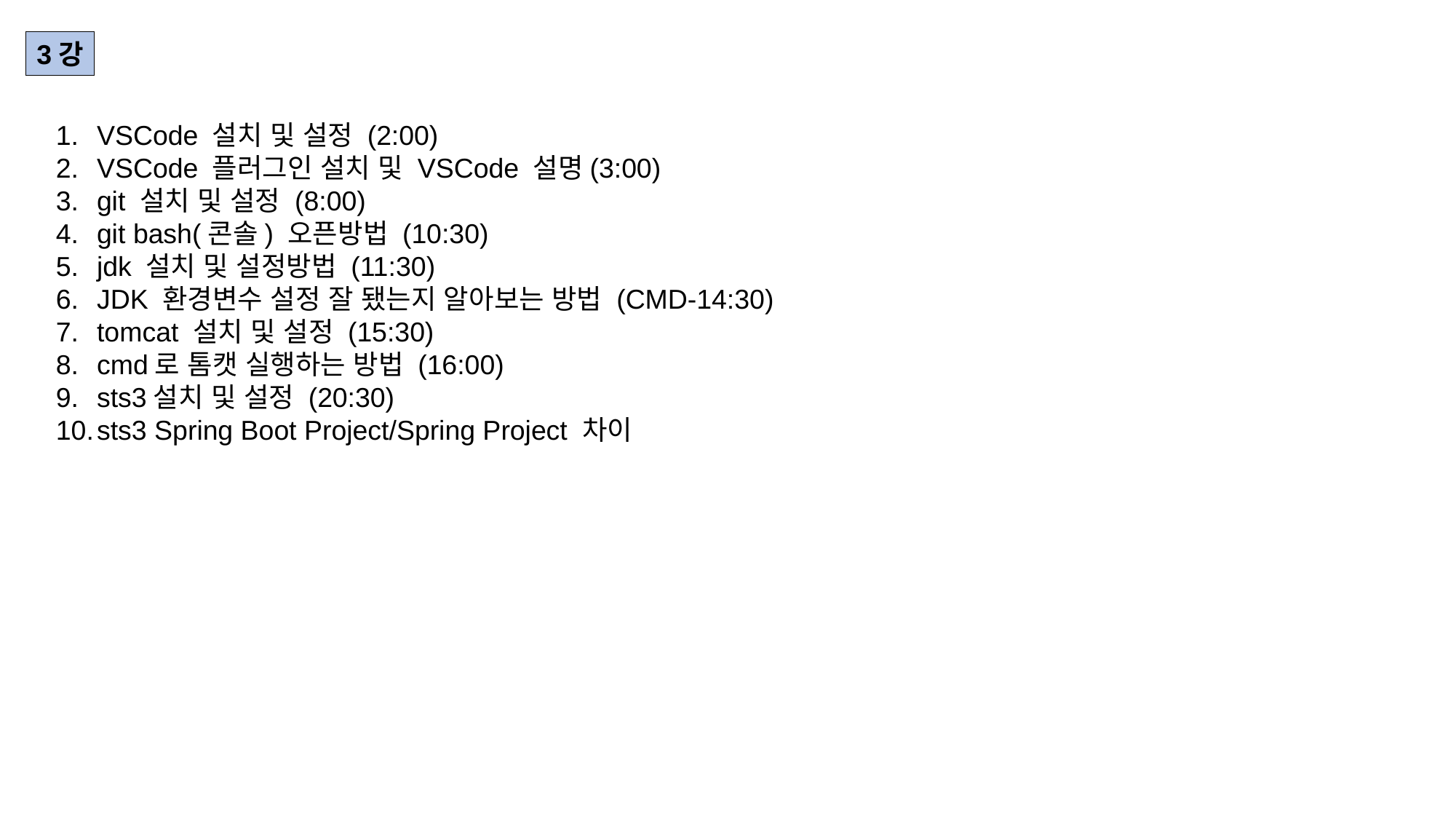

3강
VSCode 설치 및 설정 (2:00)
VSCode 플러그인 설치 및 VSCode 설명(3:00)
git 설치 및 설정 (8:00)
git bash(콘솔) 오픈방법 (10:30)
jdk 설치 및 설정방법 (11:30)
JDK 환경변수 설정 잘 됐는지 알아보는 방법 (CMD-14:30)
tomcat 설치 및 설정 (15:30)
cmd로 톰캣 실행하는 방법 (16:00)
sts3설치 및 설정 (20:30)
sts3 Spring Boot Project/Spring Project 차이